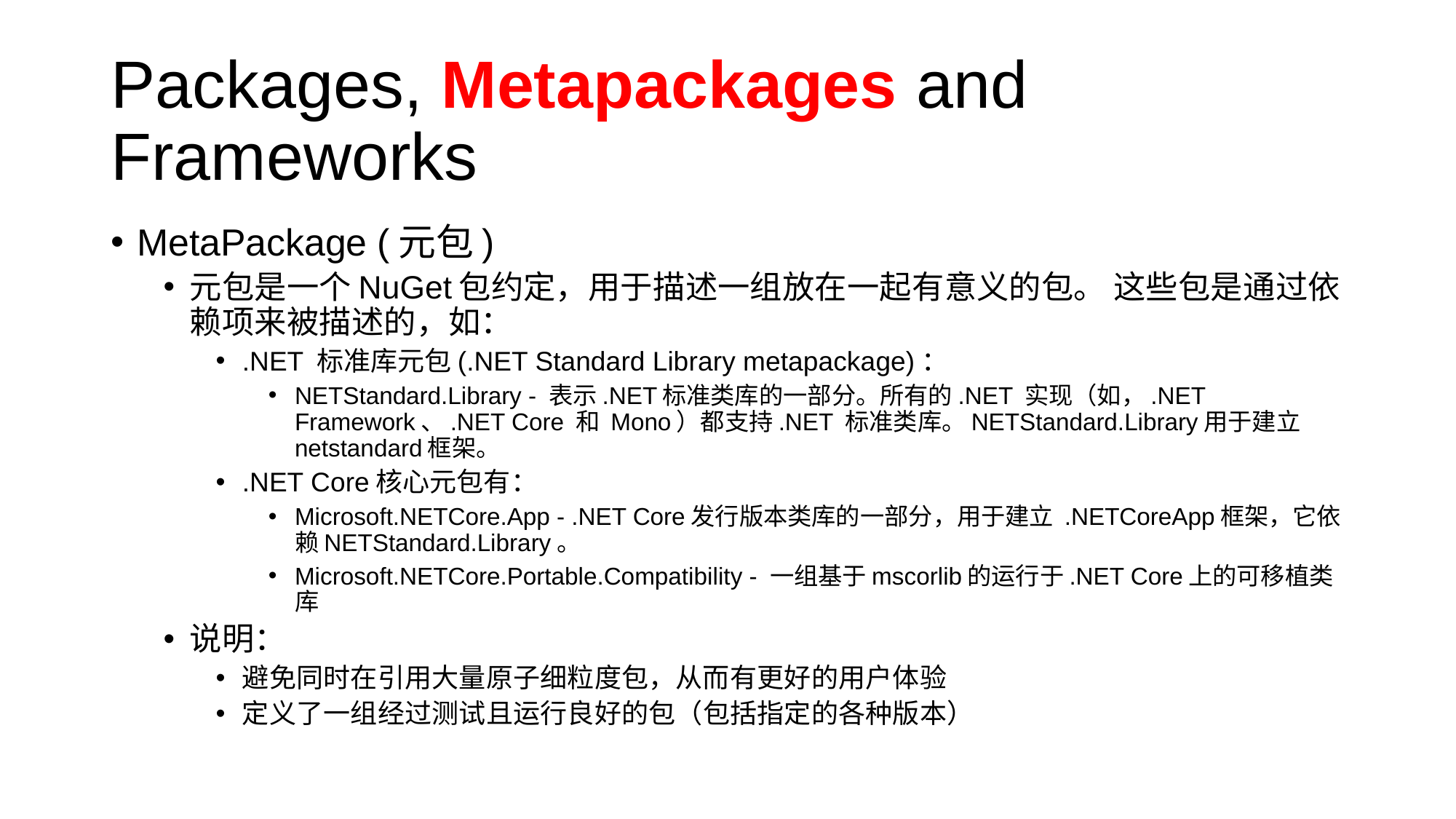

# Packages, Metapackages and Frameworks
MetaPackage (元包)
元包是一个NuGet包约定，用于描述一组放在一起有意义的包。 这些包是通过依赖项来被描述的，如：
.NET 标准库元包(.NET Standard Library metapackage)：
NETStandard.Library - 表示.NET标准类库的一部分。所有的.NET 实现（如，.NET Framework、.NET Core 和 Mono）都支持.NET 标准类库。NETStandard.Library用于建立netstandard框架。
.NET Core核心元包有：
Microsoft.NETCore.App - .NET Core发行版本类库的一部分，用于建立 .NETCoreApp框架，它依赖NETStandard.Library。
Microsoft.NETCore.Portable.Compatibility - 一组基于mscorlib的运行于.NET Core上的可移植类库
说明：
避免同时在引用大量原子细粒度包，从而有更好的用户体验
定义了一组经过测试且运行良好的包（包括指定的各种版本）